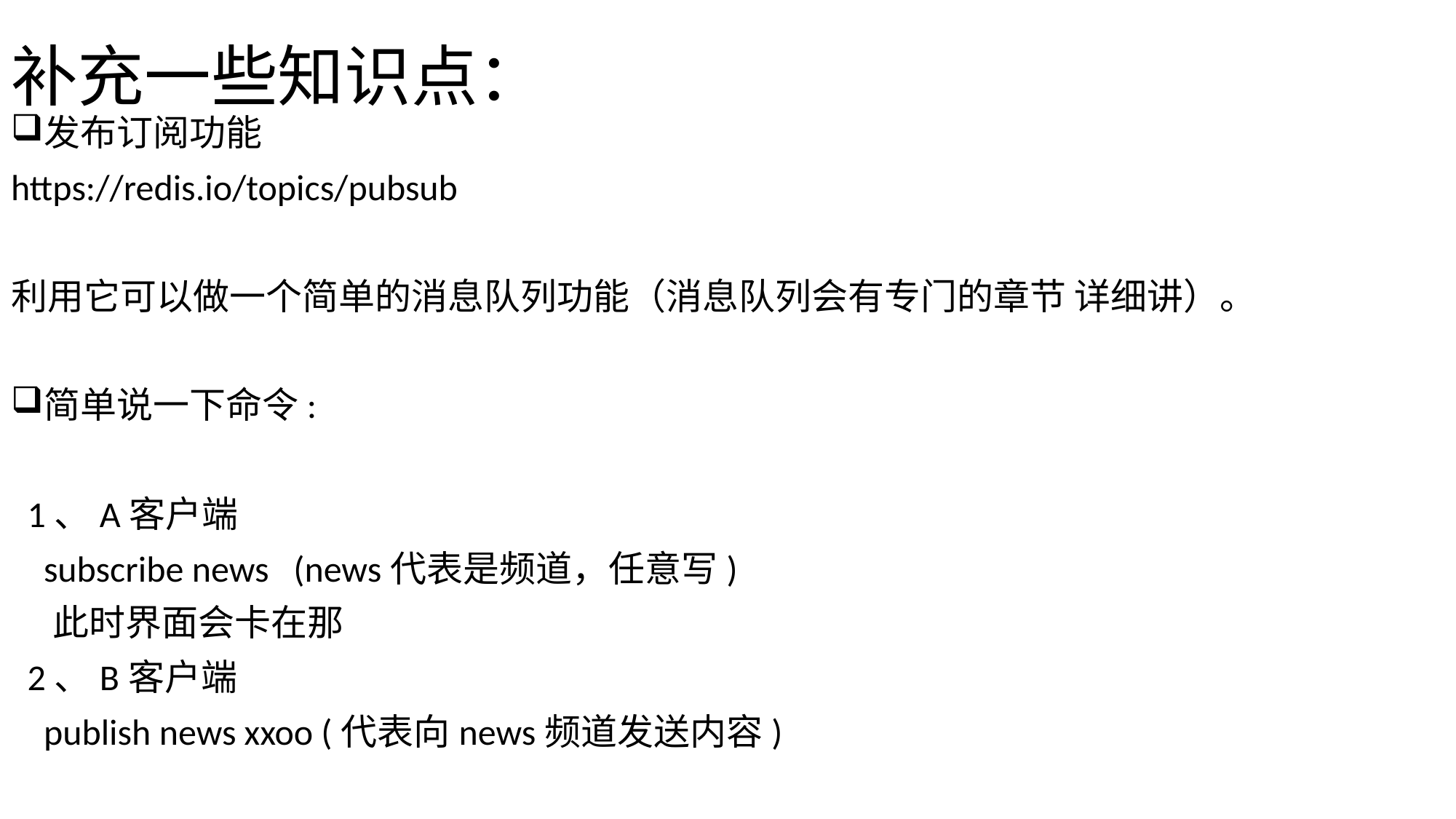

# 补充一些知识点：
发布订阅功能
https://redis.io/topics/pubsub

利用它可以做一个简单的消息队列功能（消息队列会有专门的章节 详细讲）。

简单说一下命令:

  1、A客户端
    subscribe news   (news代表是频道，任意写)
    此时界面会卡在那
  2、B客户端
    publish news xxoo (代表向news频道发送内容)